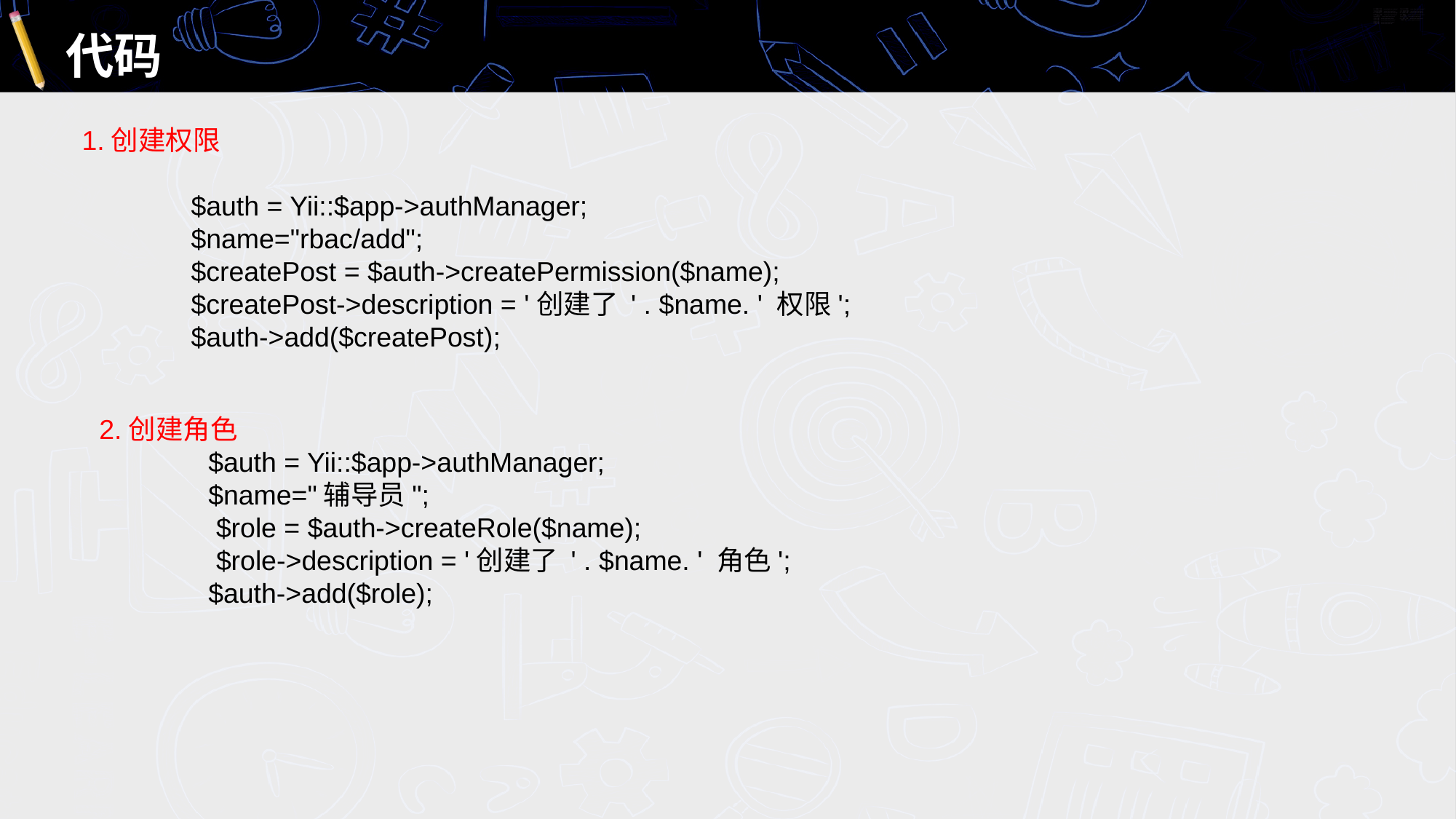

# 代码
1.创建权限

	$auth = Yii::$app->authManager;
	$name="rbac/add";
	$createPost = $auth->createPermission($name);
	$createPost->description = '创建了 ' . $name. ' 权限';
    	$auth->add($createPost);
2.创建角色
	$auth = Yii::$app->authManager;
	$name="辅导员";
	 $role = $auth->createRole($name);
	 $role->description = '创建了 ' . $name. ' 角色';
	$auth->add($role);